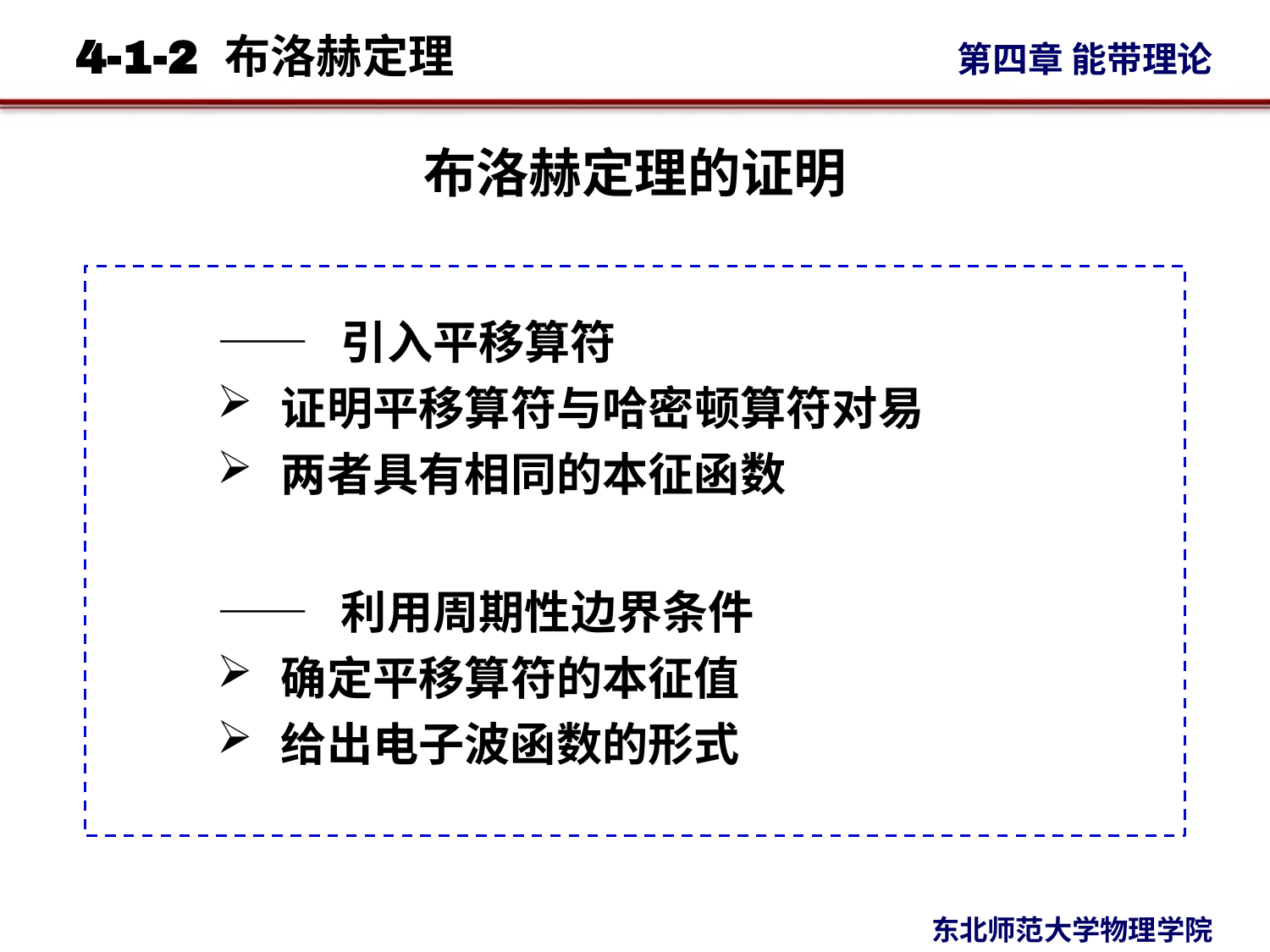

# 布洛赫定理的证明

——  引入平移算符
证明平移算符与哈密顿算符对易
两者具有相同的本征函数
——  利用周期性边界条件
确定平移算符的本征值
给出电子波函数的形式